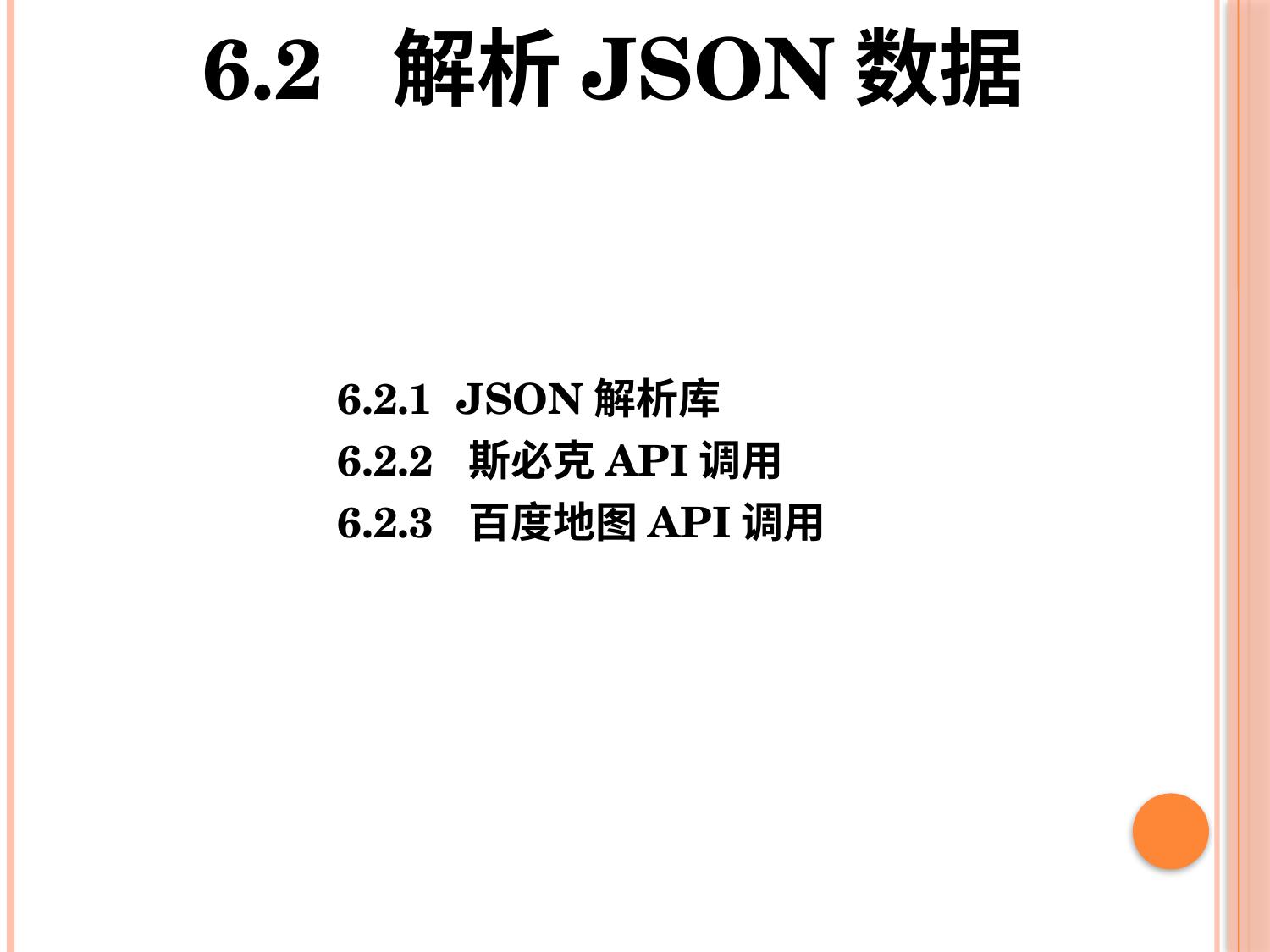

# 6.2  解析JSON数据
6.2.1  JSON解析库
6.2.2  斯必克API调用
6.2.3  百度地图API调用